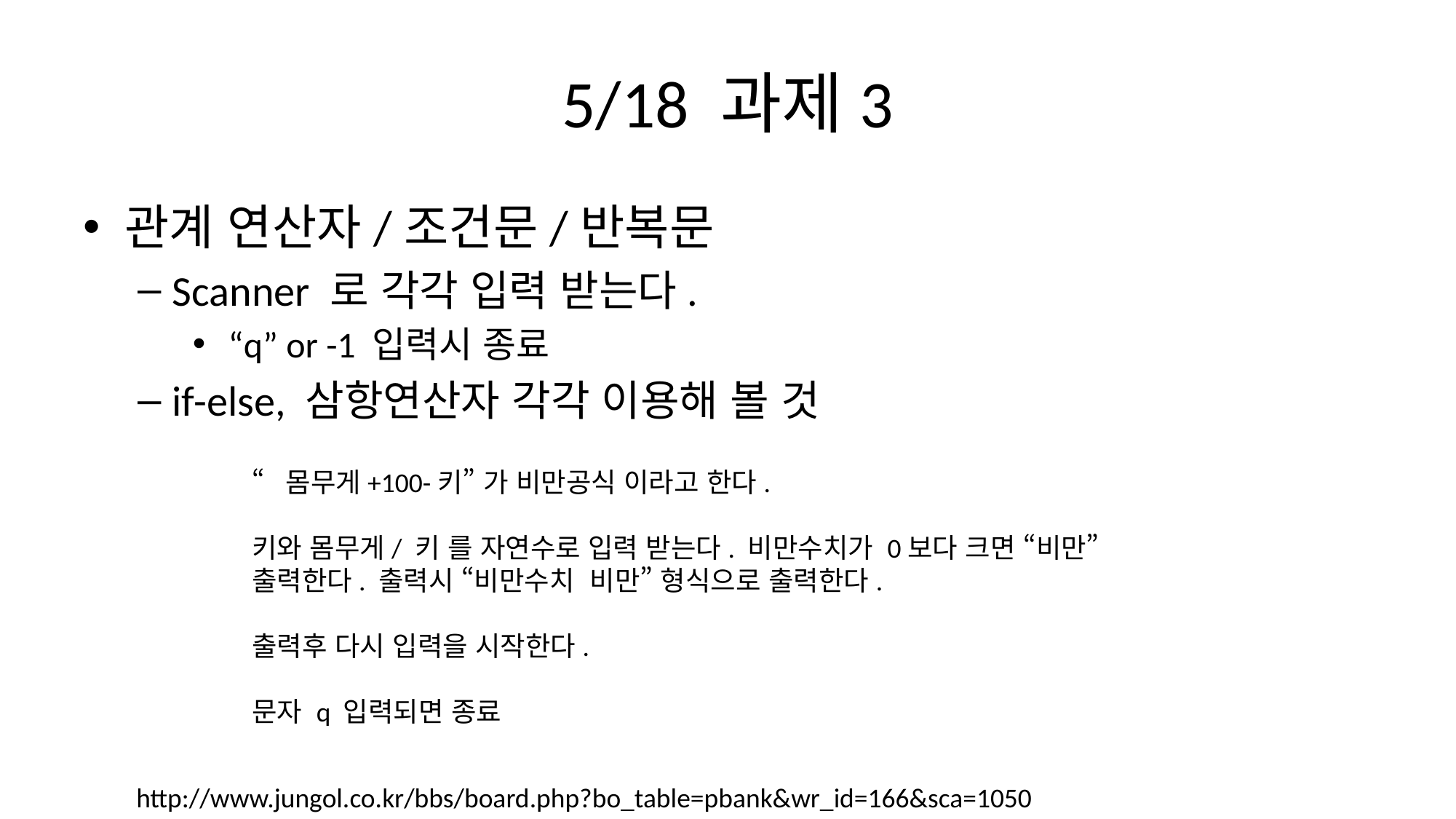

# 5/18 과제3
관계 연산자/조건문/반복문
Scanner 로 각각 입력 받는다.
 “q” or -1 입력시 종료
if-else, 삼항연산자 각각 이용해 볼 것
“몸무게+100-키” 가 비만공식 이라고 한다.

키와 몸무게/ 키 를 자연수로 입력 받는다. 비만수치가 0보다 크면 “비만” 출력한다. 출력시 “비만수치  비만” 형식으로 출력한다.

출력후 다시 입력을 시작한다.

문자 q 입력되면 종료
http://www.jungol.co.kr/bbs/board.php?bo_table=pbank&wr_id=166&sca=1050